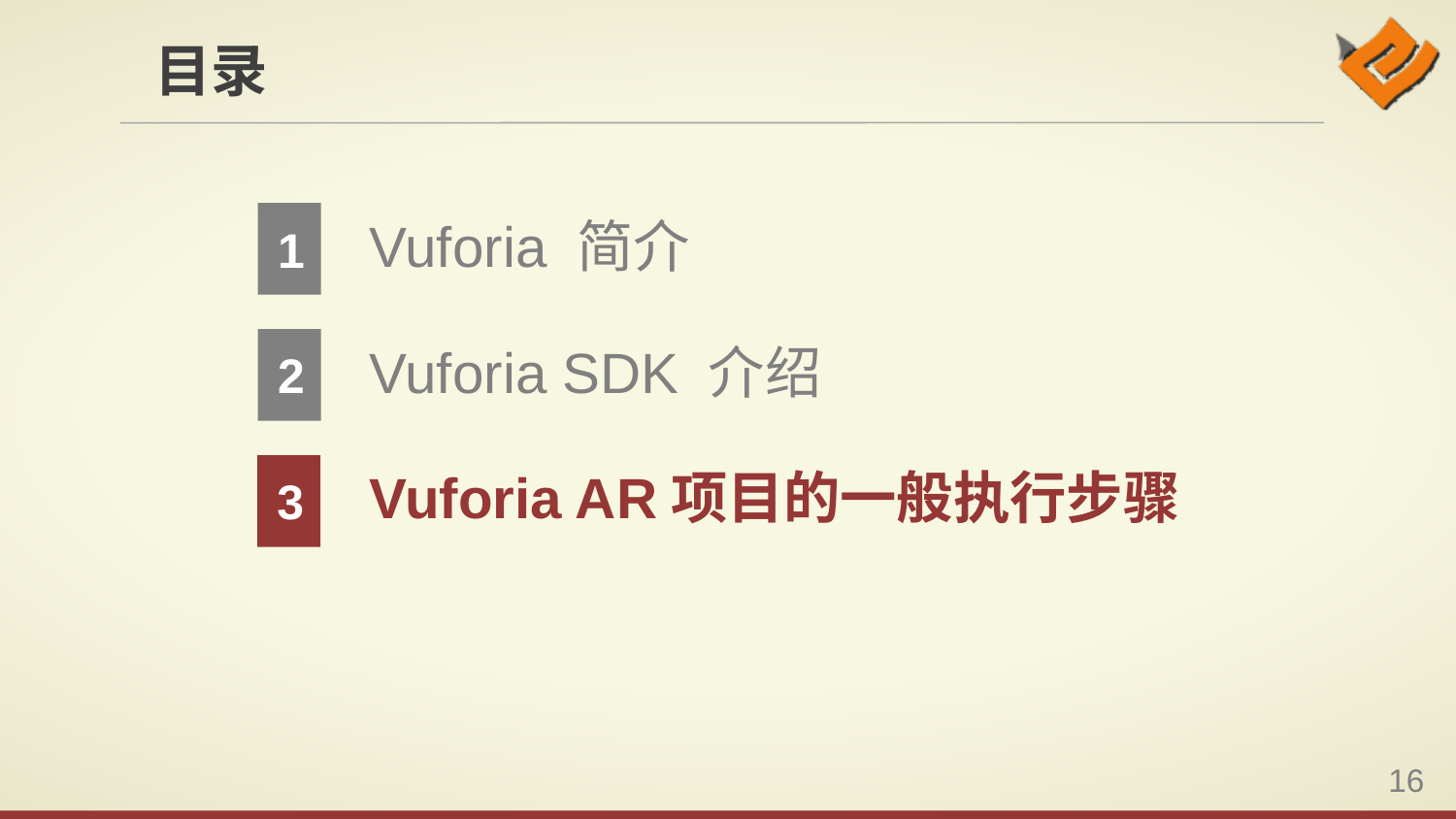

1
Vuforia 简介

2
Vuforia SDK 介绍

3
Vuforia AR项目的一般执行步骤